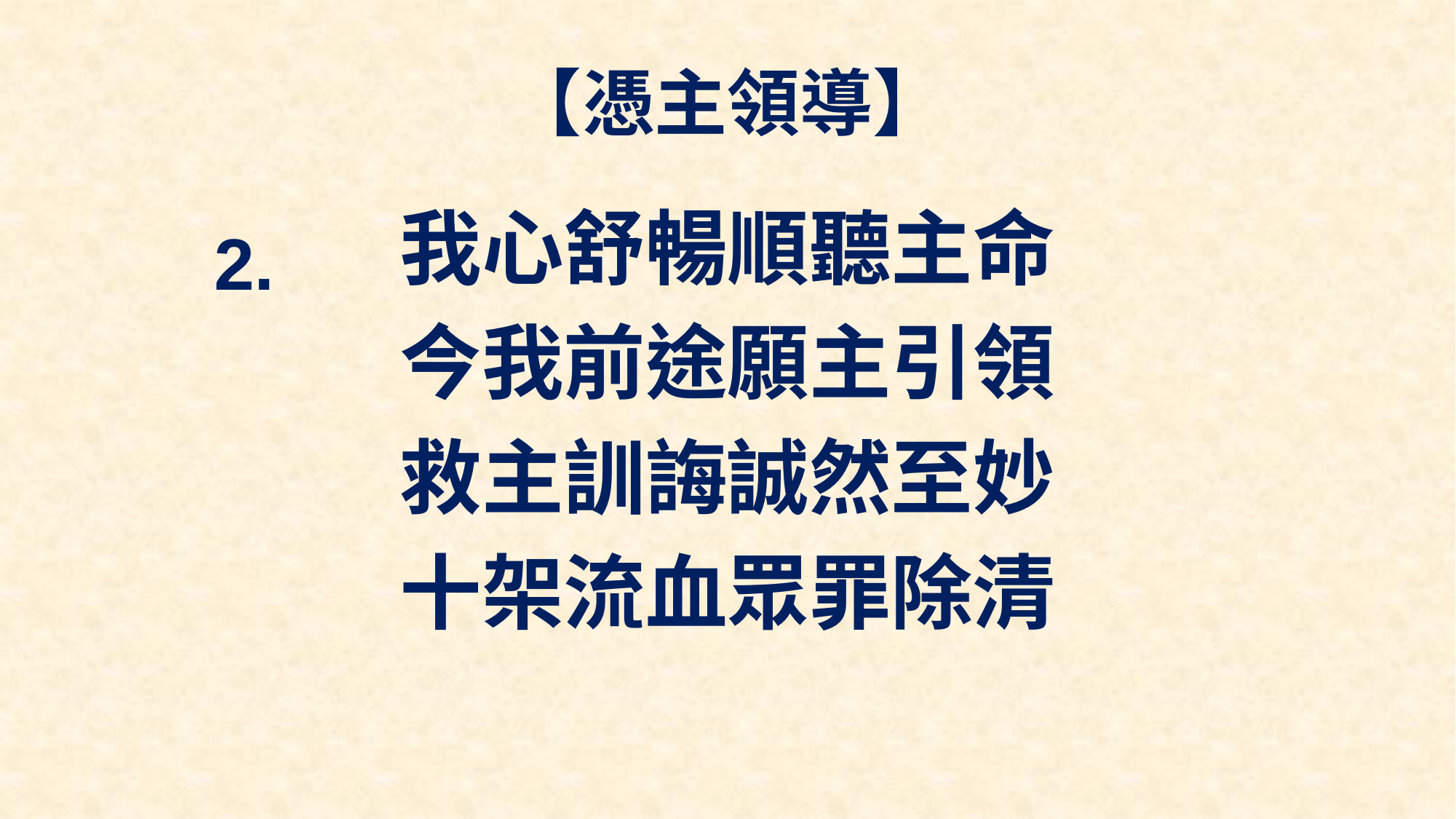

# 【憑主領導】
我心舒暢順聽主命
今我前途願主引領
救主訓誨誠然至妙
十架流血眾罪除清
2.